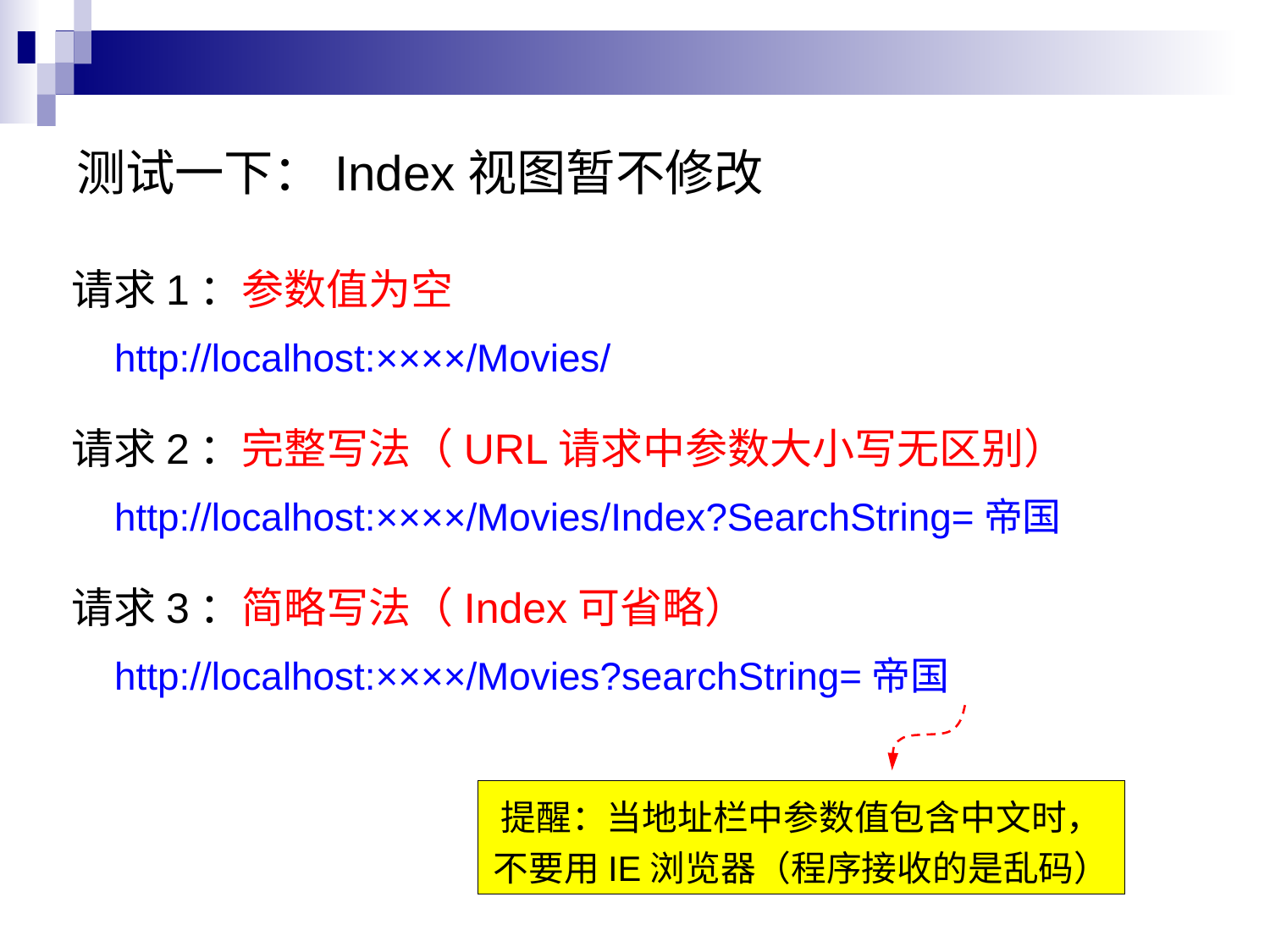

测试一下：Index视图暂不修改
请求1：参数值为空
    http://localhost:××××/Movies/
请求2：完整写法（URL请求中参数大小写无区别）
    http://localhost:××××/Movies/Index?SearchString=帝国
请求3：简略写法（Index可省略）
    http://localhost:××××/Movies?searchString=帝国

提醒：当地址栏中参数值包含中文时，不要用IE浏览器（程序接收的是乱码）